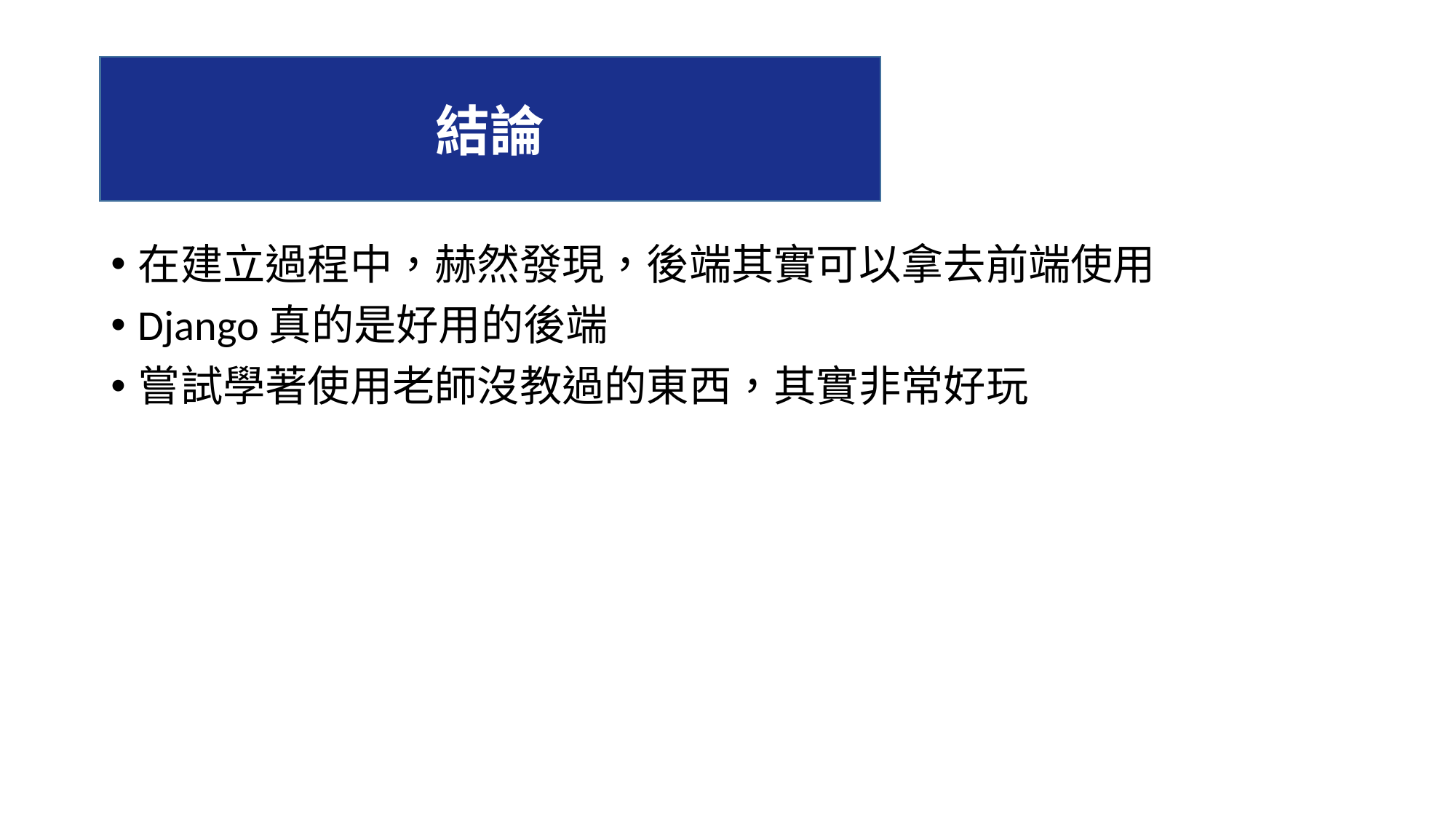

結論
在建立過程中，赫然發現，後端其實可以拿去前端使用
Django真的是好用的後端
嘗試學著使用老師沒教過的東西，其實非常好玩